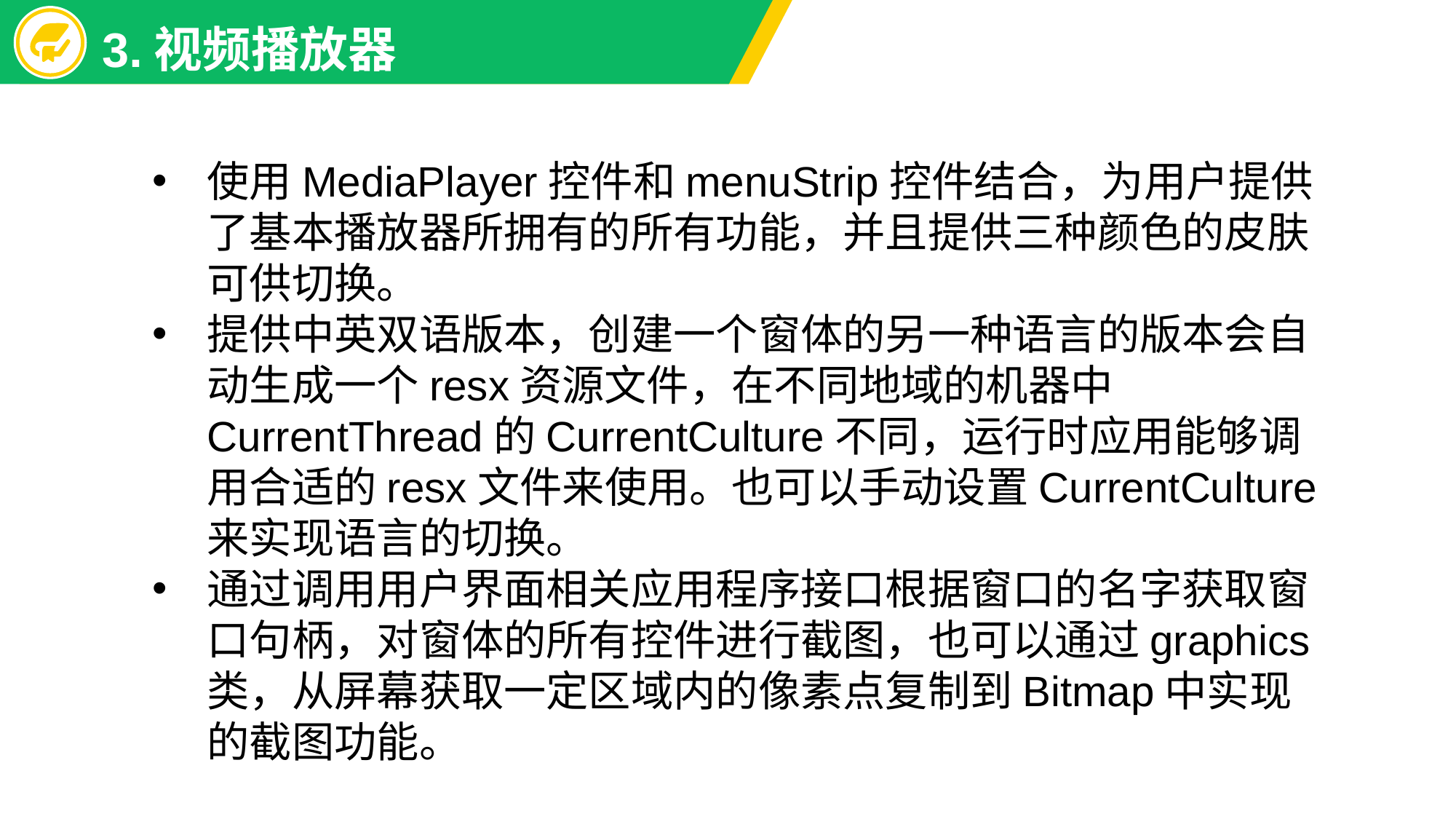

3.视频播放器

使用MediaPlayer控件和menuStrip控件结合，为用户提供了基本播放器所拥有的所有功能，并且提供三种颜色的皮肤可供切换。
提供中英双语版本，创建一个窗体的另一种语言的版本会自动生成一个resx资源文件，在不同地域的机器中CurrentThread的CurrentCulture不同，运行时应用能够调用合适的resx文件来使用。也可以手动设置CurrentCulture来实现语言的切换。
通过调用用户界面相关应用程序接口根据窗口的名字获取窗口句柄，对窗体的所有控件进行截图，也可以通过graphics类，从屏幕获取一定区域内的像素点复制到Bitmap中实现的截图功能。